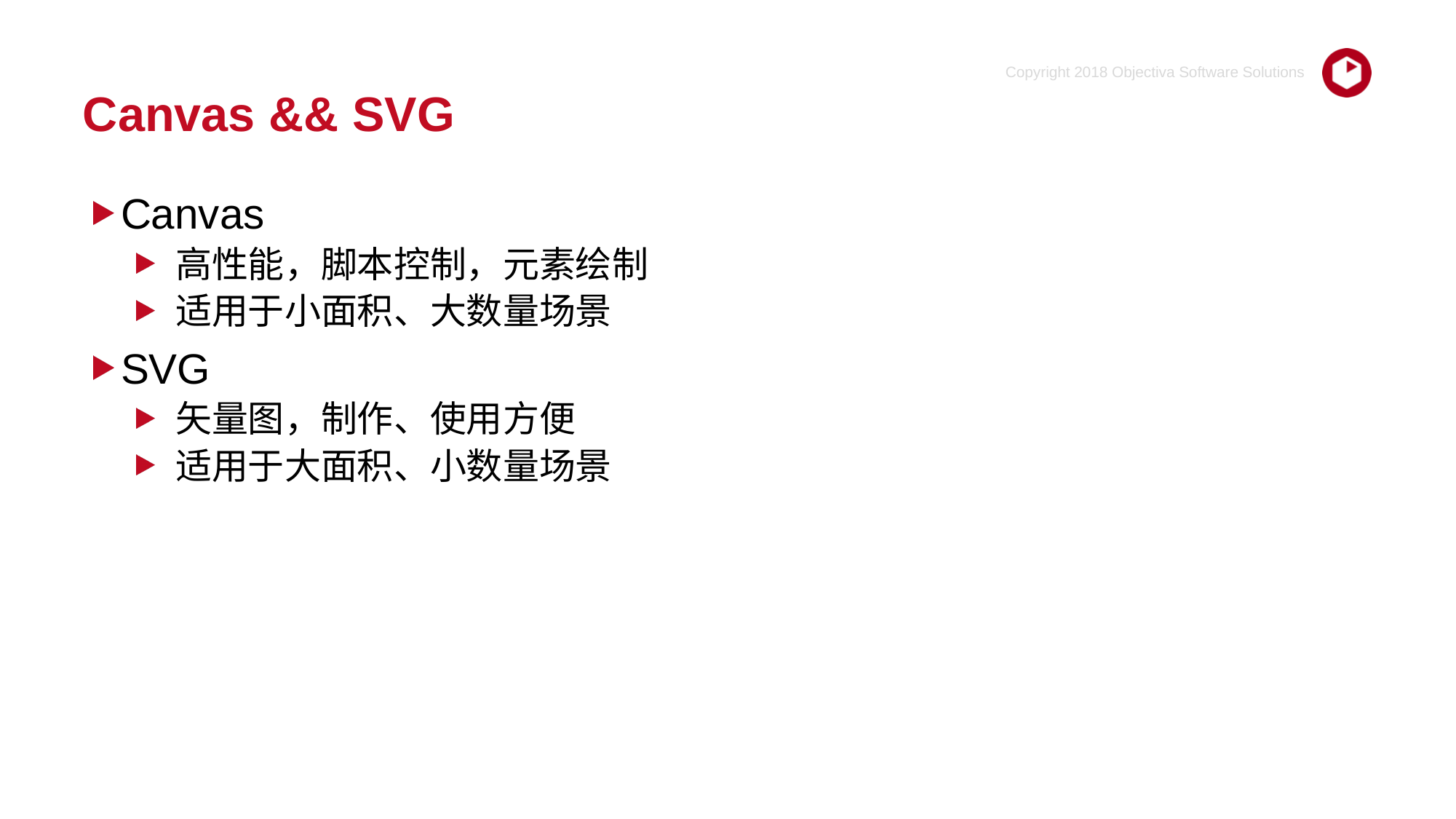

# Canvas && SVG
Canvas
高性能，脚本控制，元素绘制
适用于小面积、大数量场景
SVG
矢量图，制作、使用方便
适用于大面积、小数量场景